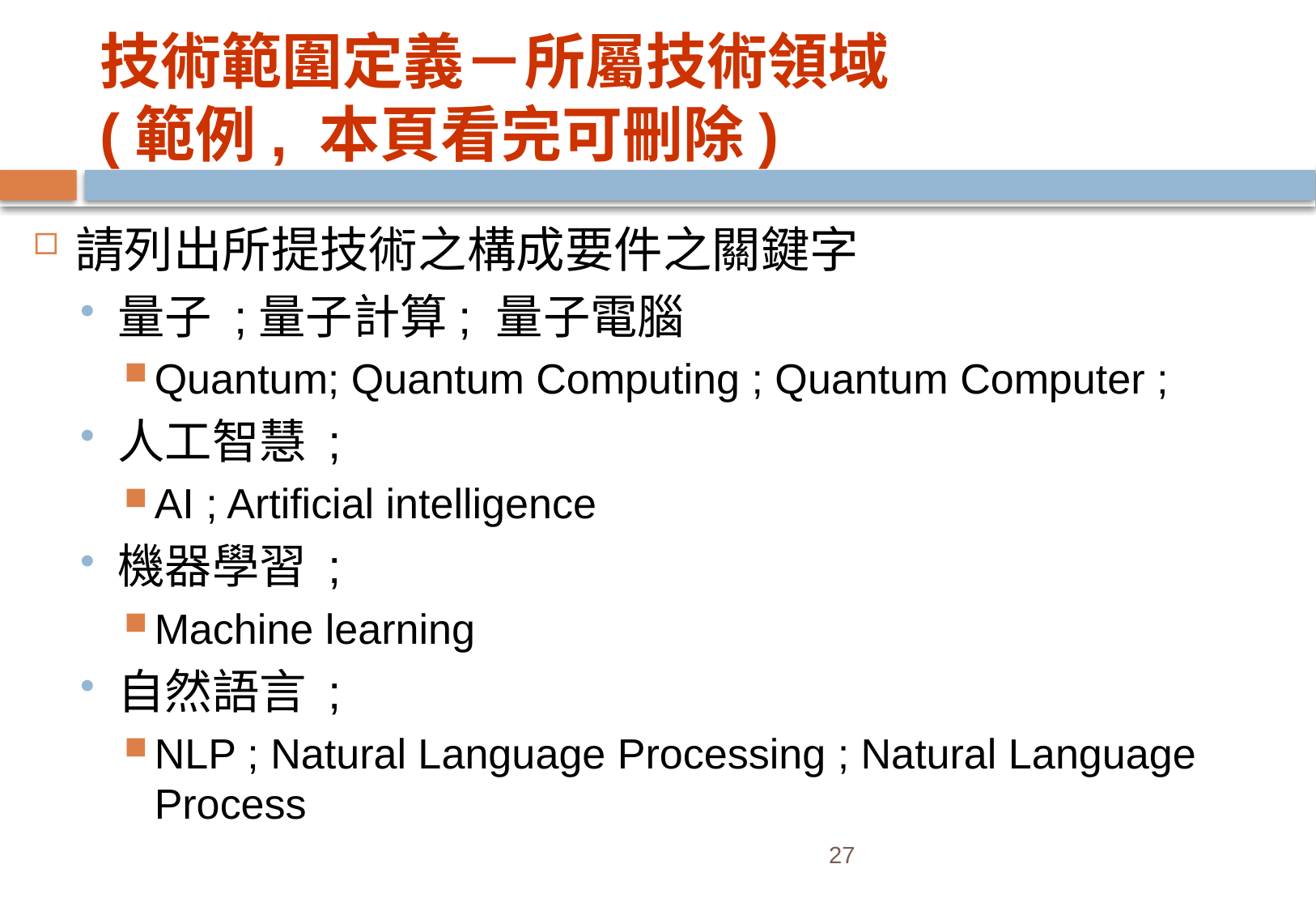

# 技術範圍定義－所屬技術領域 (範例, 本頁看完可刪除)
請列出所提技術之構成要件之關鍵字
量子 ;量子計算; 量子電腦
Quantum; Quantum Computing ; Quantum Computer ;
人工智慧 ;
AI ; Artificial intelligence
機器學習 ;
Machine learning
自然語言 ;
NLP ; Natural Language Processing ; Natural Language Process

27